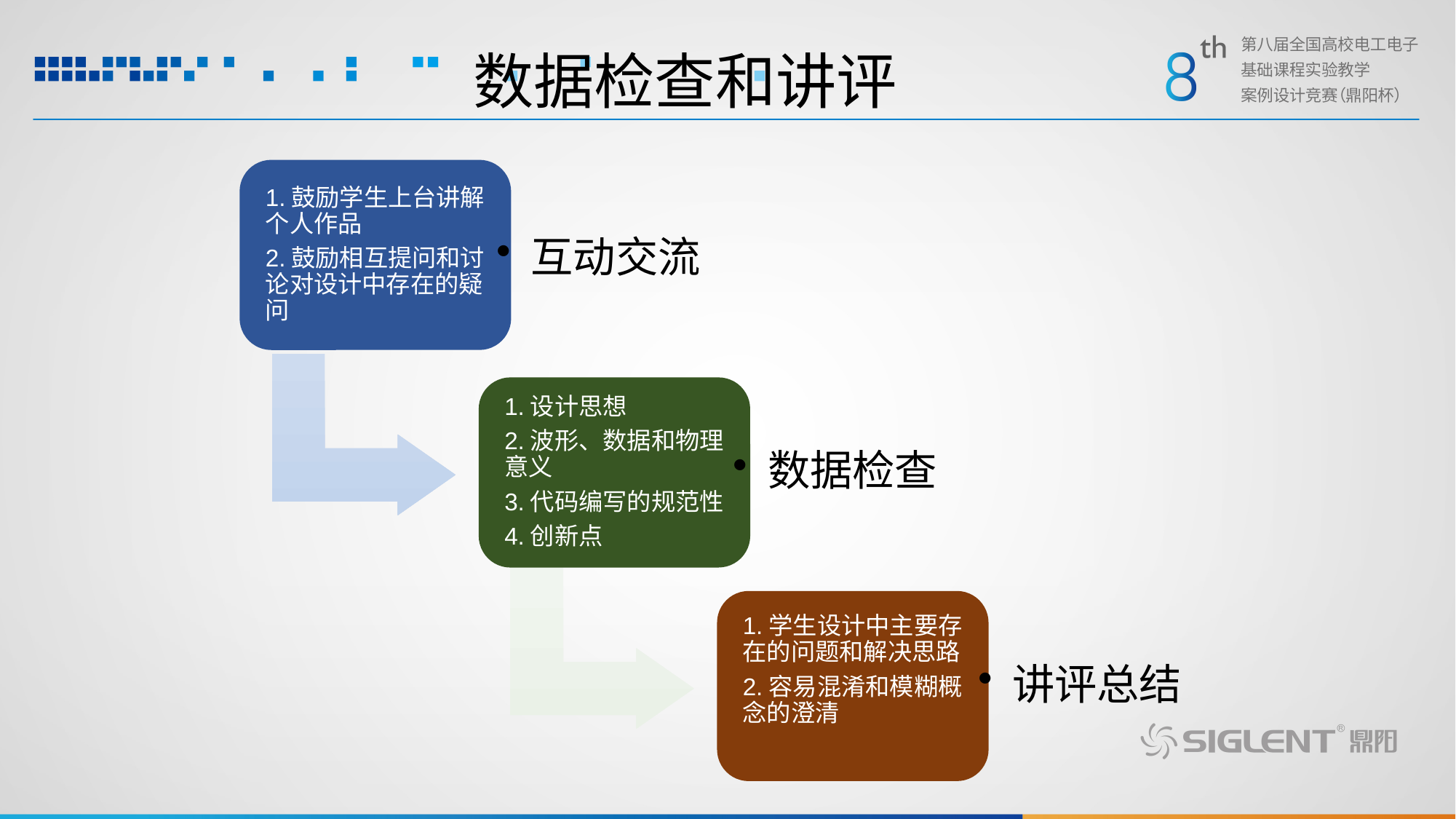

数据检查和讲评
1.鼓励学生上台讲解个人作品
2.鼓励相互提问和讨论对设计中存在的疑问
互动交流
1.设计思想
2.波形、数据和物理意义
3.代码编写的规范性
4.创新点
数据检查
1.学生设计中主要存在的问题和解决思路
2.容易混淆和模糊概念的澄清

讲评总结